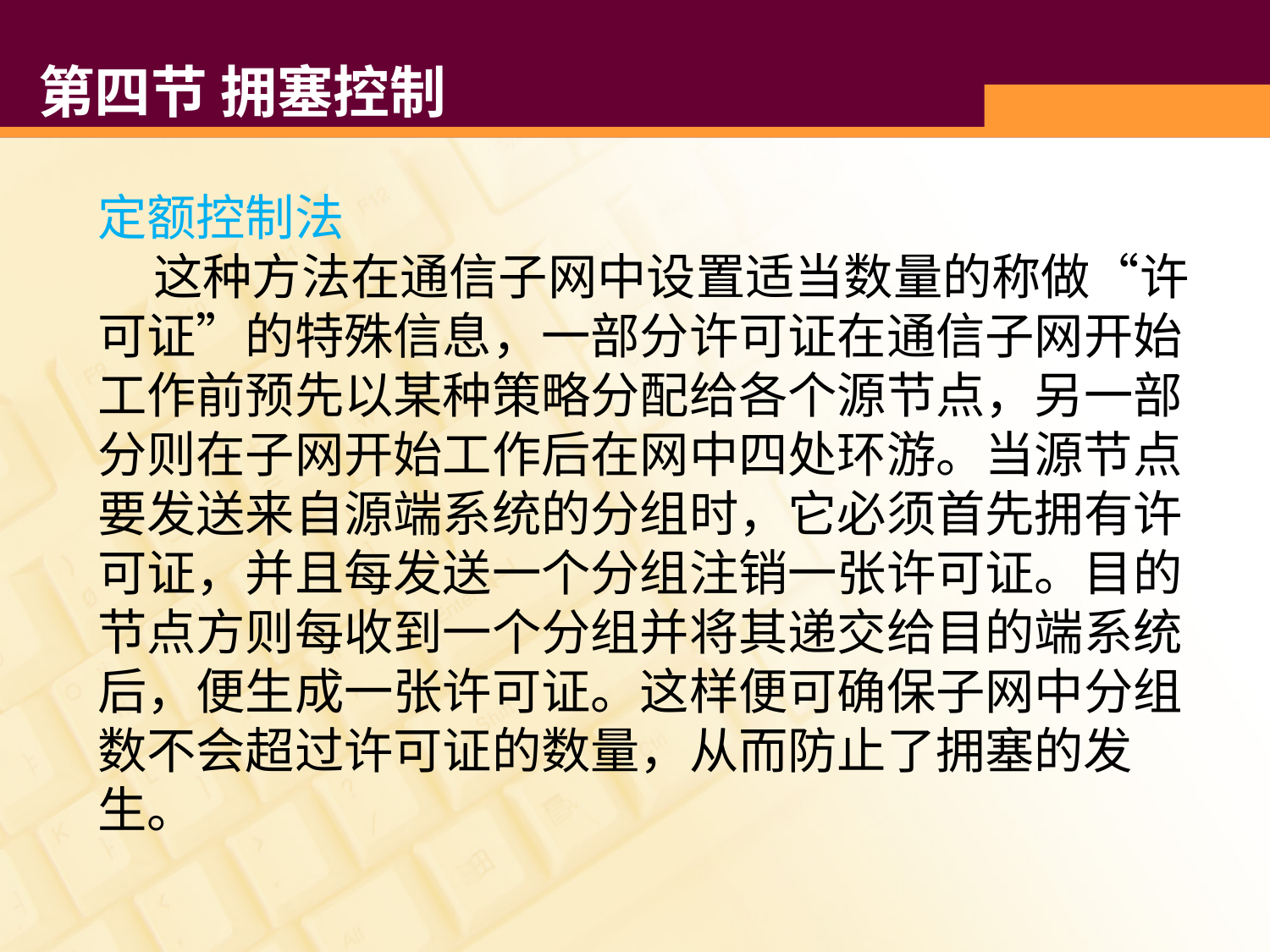

# 第四节 拥塞控制
定额控制法
    这种方法在通信子网中设置适当数量的称做“许可证”的特殊信息，一部分许可证在通信子网开始工作前预先以某种策略分配给各个源节点，另一部分则在子网开始工作后在网中四处环游。当源节点要发送来自源端系统的分组时，它必须首先拥有许可证，并且每发送一个分组注销一张许可证。目的节点方则每收到一个分组并将其递交给目的端系统后，便生成一张许可证。这样便可确保子网中分组数不会超过许可证的数量，从而防止了拥塞的发生。